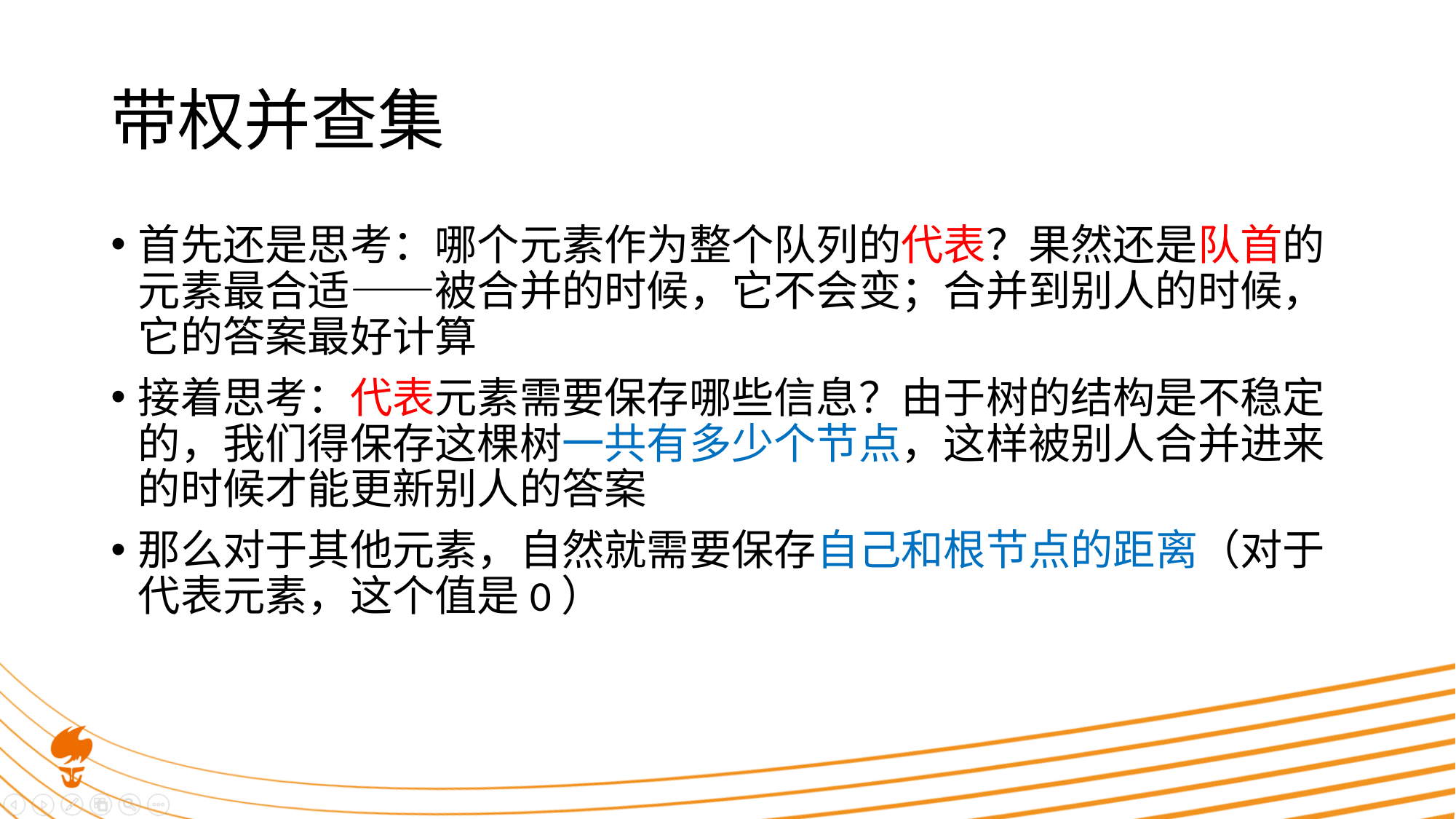

# 带权并查集
首先还是思考：哪个元素作为整个队列的代表？果然还是队首的元素最合适——被合并的时候，它不会变；合并到别人的时候，它的答案最好计算
接着思考：代表元素需要保存哪些信息？由于树的结构是不稳定的，我们得保存这棵树一共有多少个节点，这样被别人合并进来的时候才能更新别人的答案
那么对于其他元素，自然就需要保存自己和根节点的距离（对于代表元素，这个值是0）